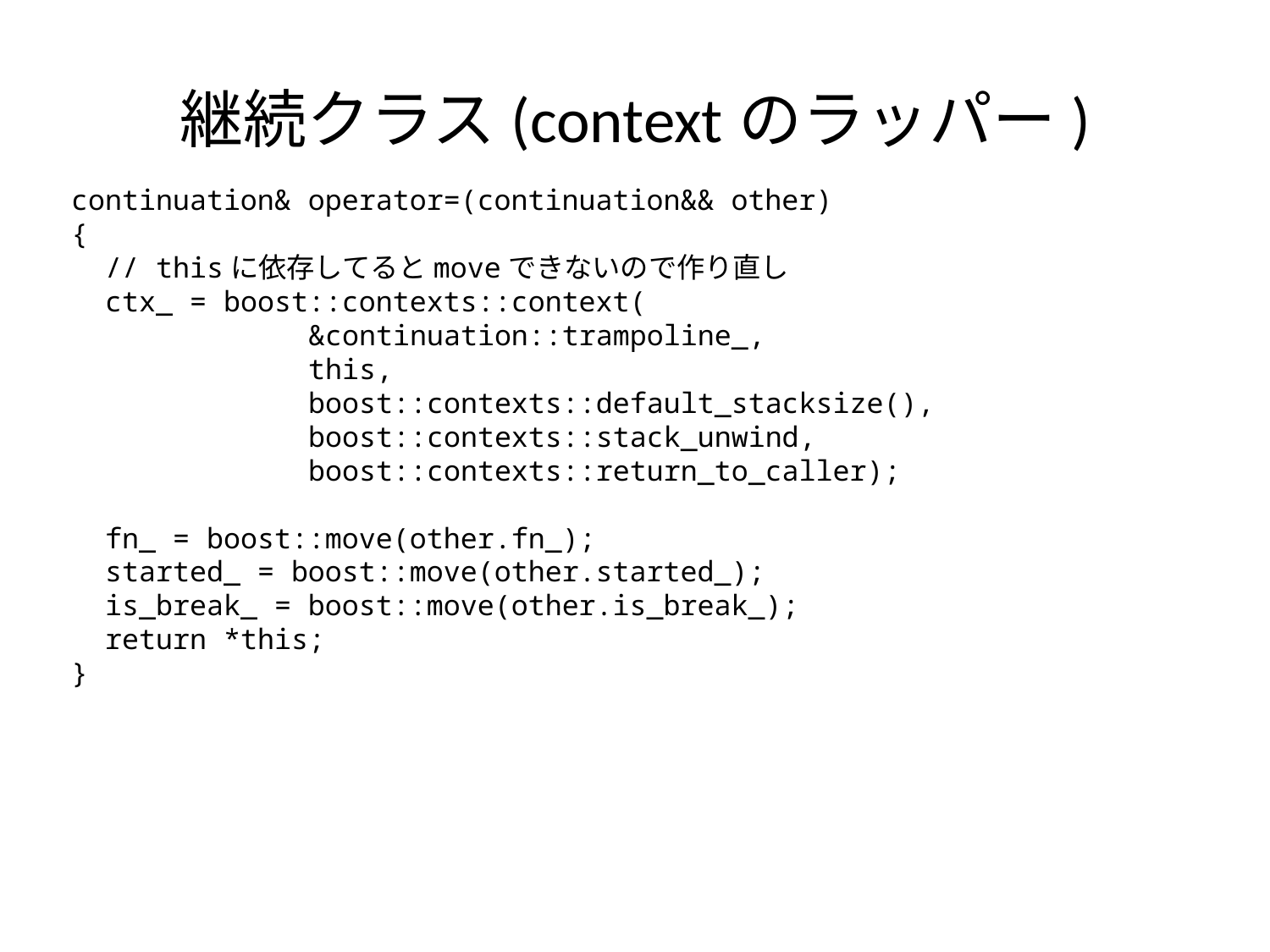

# 継続クラス(contextのラッパー)
  continuation& operator=(continuation&& other)
  {
    // thisに依存してるとmoveできないので作り直し
    ctx_ = boost::contexts::context(
                &continuation::trampoline_,
                this,
                boost::contexts::default_stacksize(),
                boost::contexts::stack_unwind,
                boost::contexts::return_to_caller);

    fn_ = boost::move(other.fn_);
    started_ = boost::move(other.started_);
    is_break_ = boost::move(other.is_break_);
    return *this;
  }